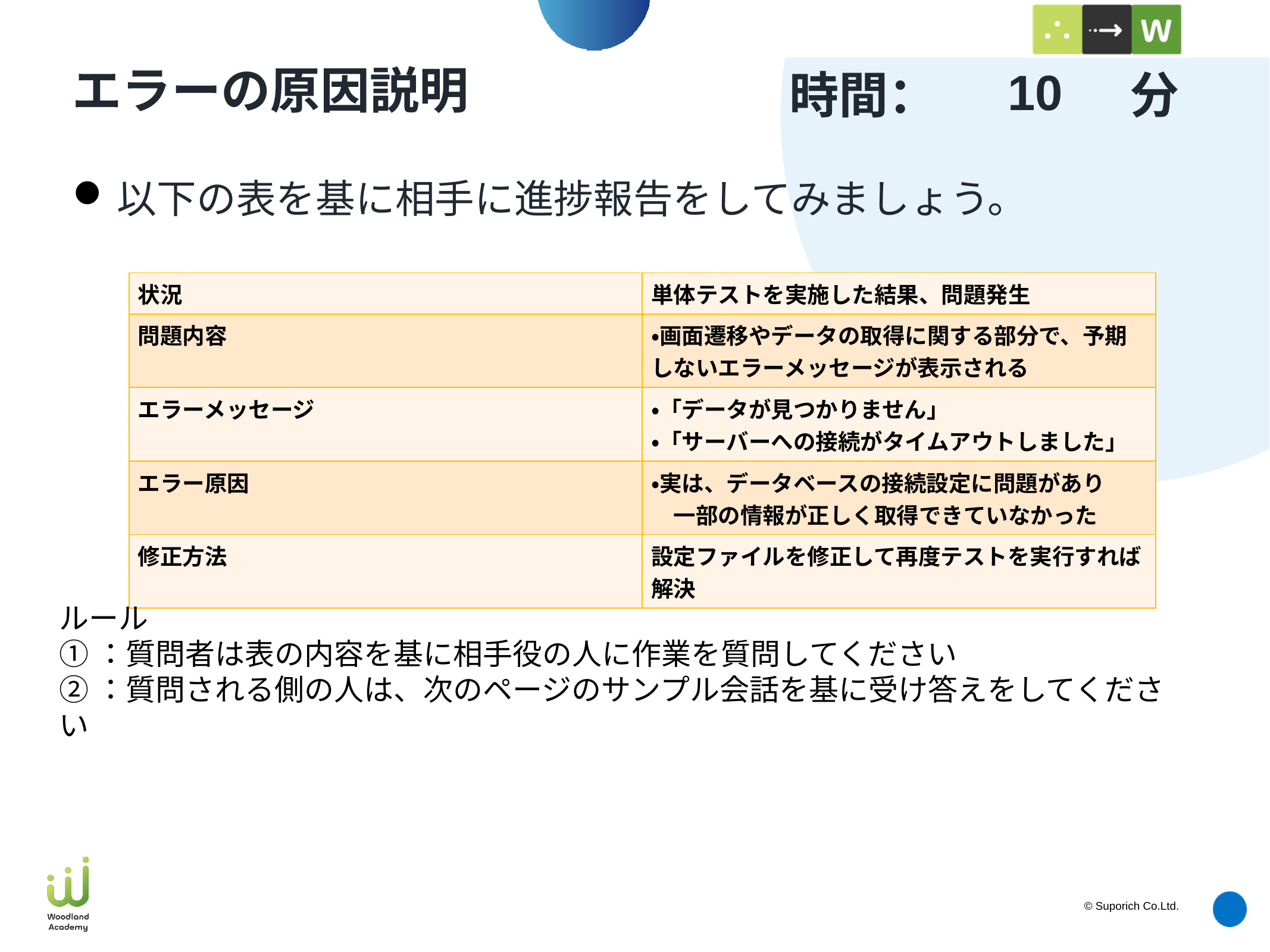

10
# エラーの原因説明
以下の表を基に相手に進捗報告をしてみましょう。
| 状況 | 単体テストを実施した結果、問題発生 |
| --- | --- |
| 問題内容 | ・画面遷移やデータの取得に関する部分で、予期しないエラーメッセージが表示される |
| エラーメッセージ | ・「データが見つかりません」 ・「サーバーへの接続がタイムアウトしました」 |
| エラー原因 | ・実は、データベースの接続設定に問題があり 　一部の情報が正しく取得できていなかった |
| 修正方法 | 設定ファイルを修正して再度テストを実行すれば解決 |
ルール
①：質問者は表の内容を基に相手役の人に作業を質問してください
②：質問される側の人は、次のページのサンプル会話を基に受け答えをしてください